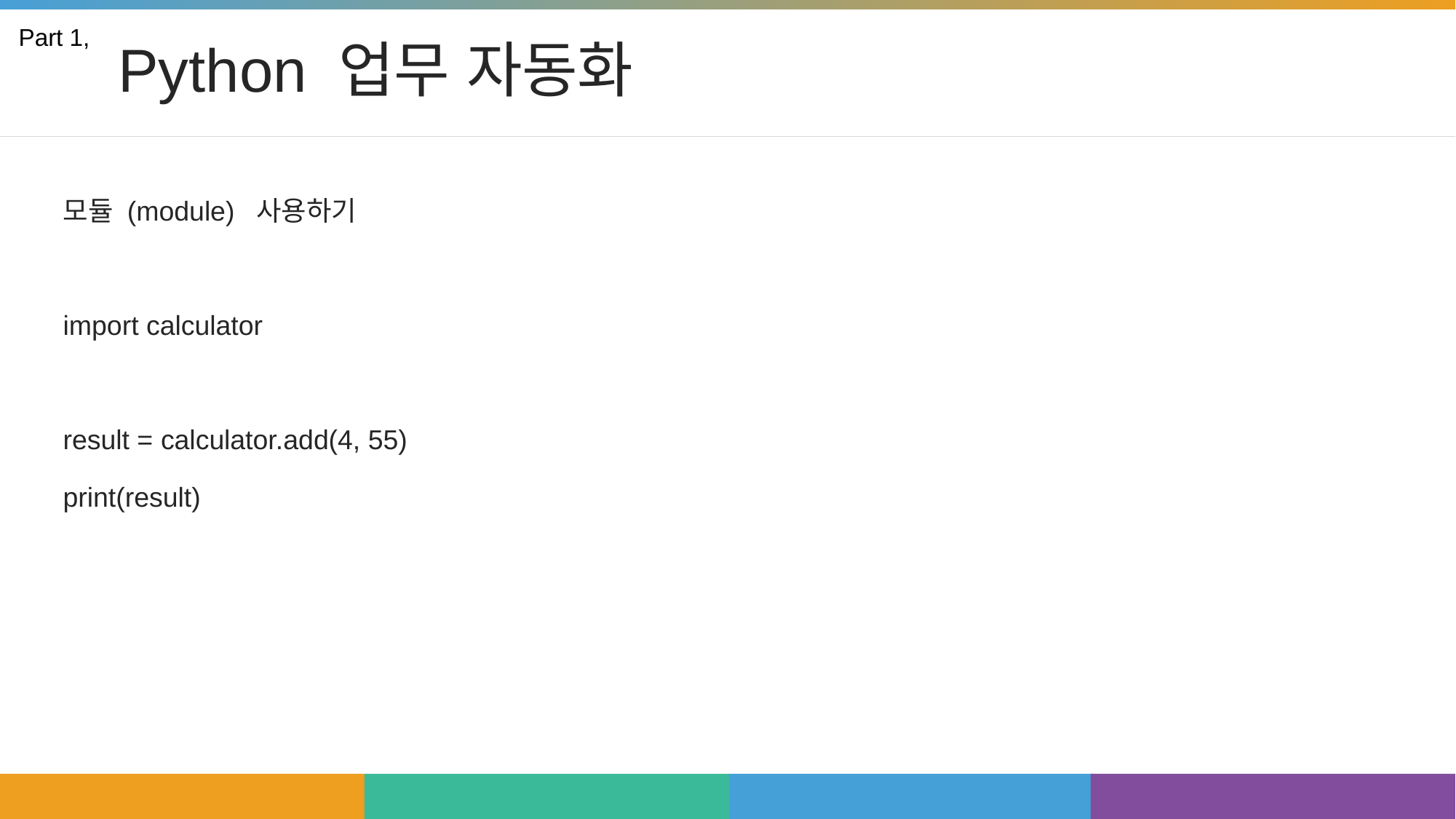

# Python 업무 자동화
Part 1,
모듈 (module)  사용하기

import calculator

result = calculator.add(4, 55)
print(result)